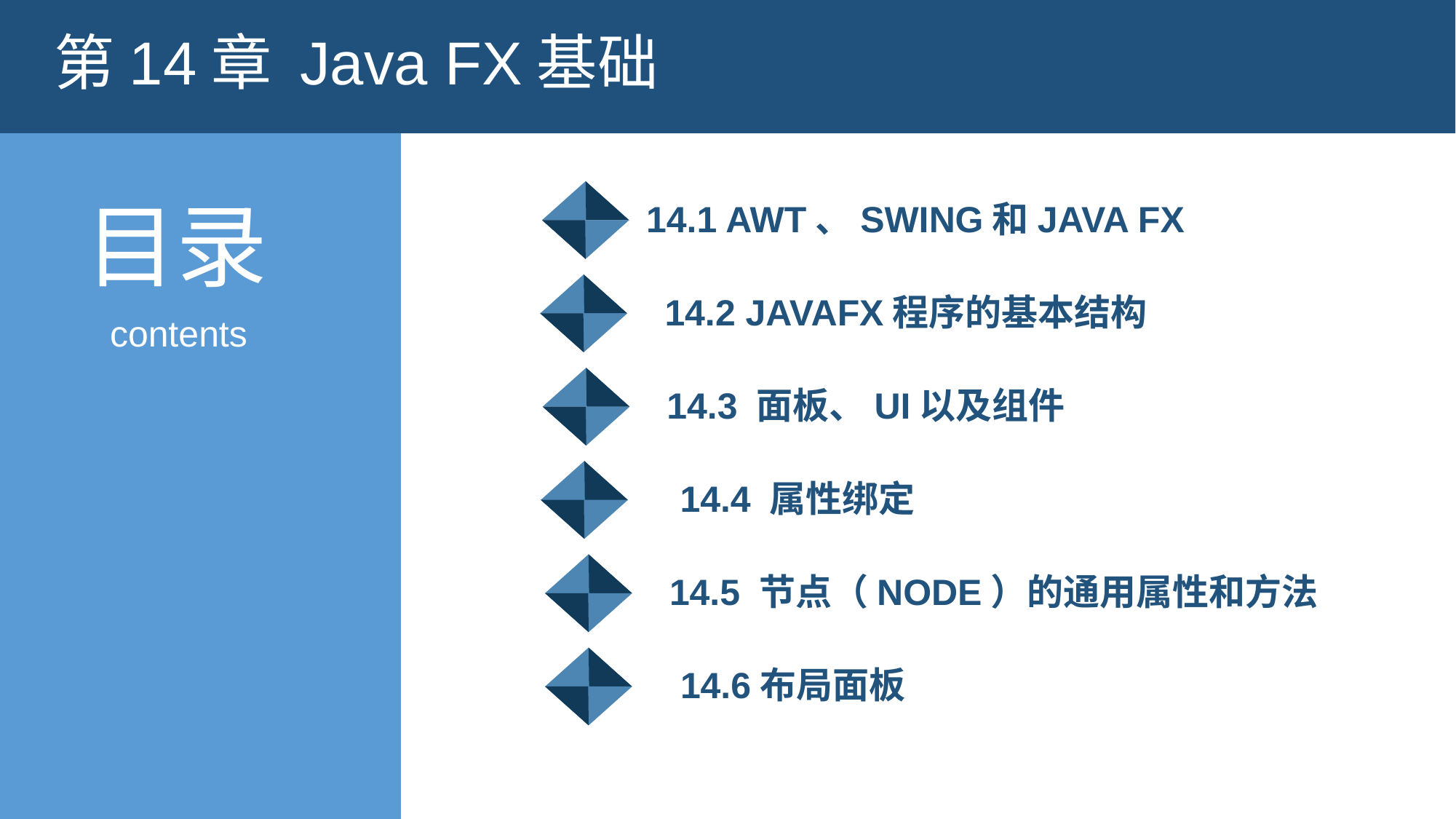

第14章 Java FX基础

14.1 AWT、Swing和Java Fx

14.2 JavaFx程序的基本结构

14.3 面板、UI以及组件

14.4 属性绑定

14.5 节点（Node）的通用属性和方法

14.6布局面板